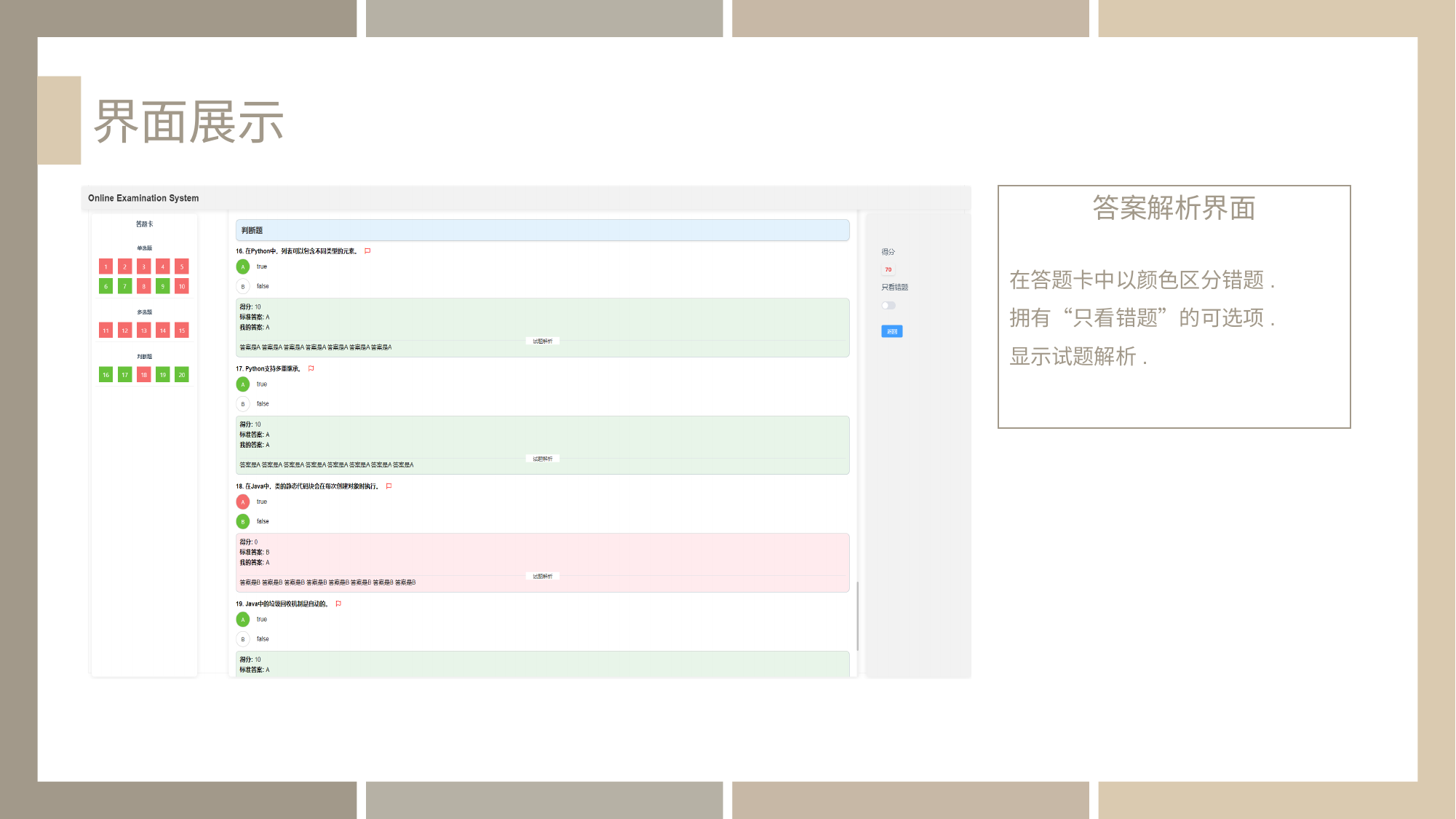

界面展示

答案解析界面

在答题卡中以颜色区分错题.
拥有“只看错题”的可选项.
显示试题解析.